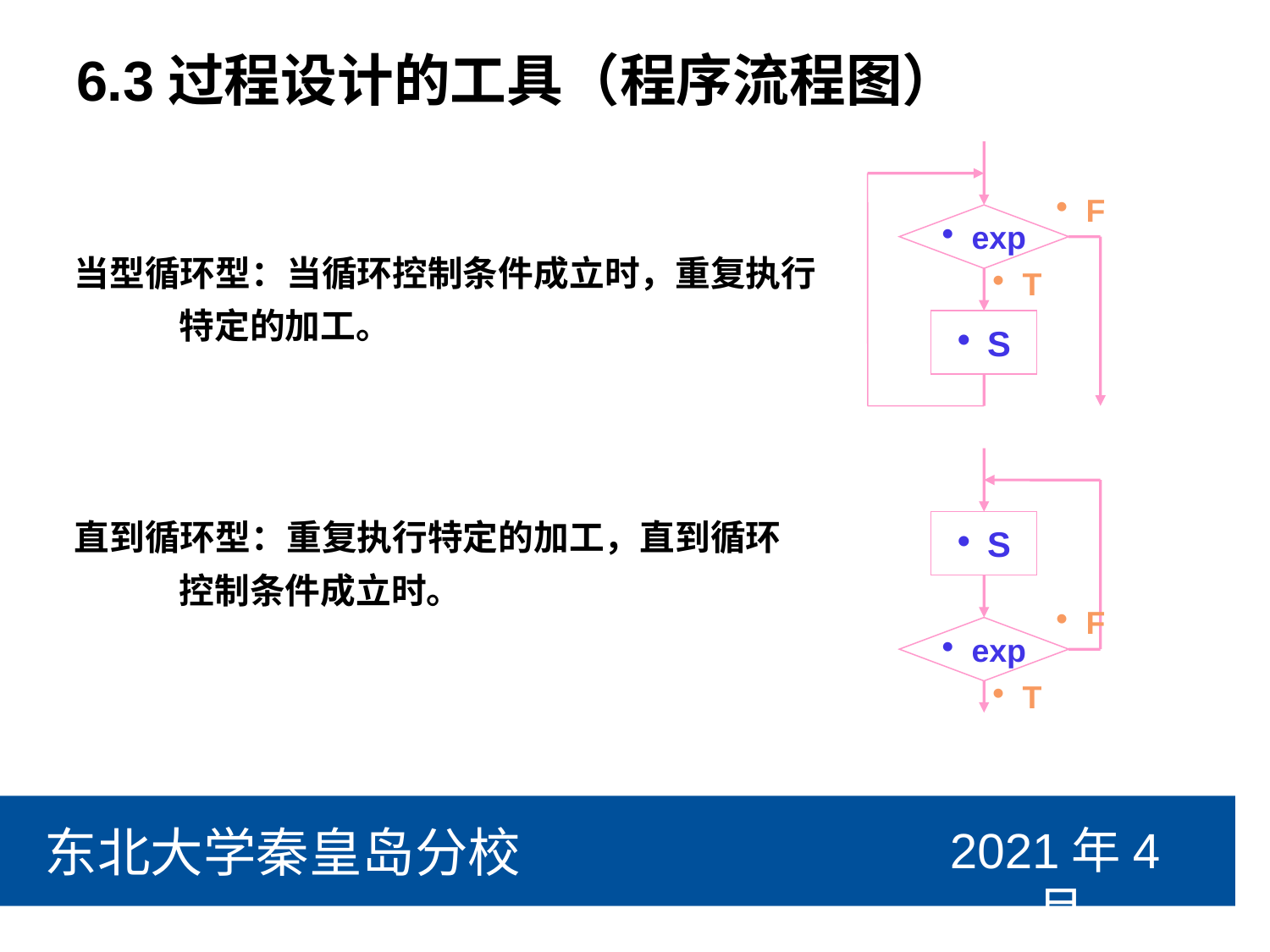

# 6.3过程设计的工具（程序流程图）

当型循环型：当循环控制条件成立时，重复执行
            特定的加工。

直到循环型：重复执行特定的加工，直到循环
            控制条件成立时。

F
exp

T

S

S

F
exp

T